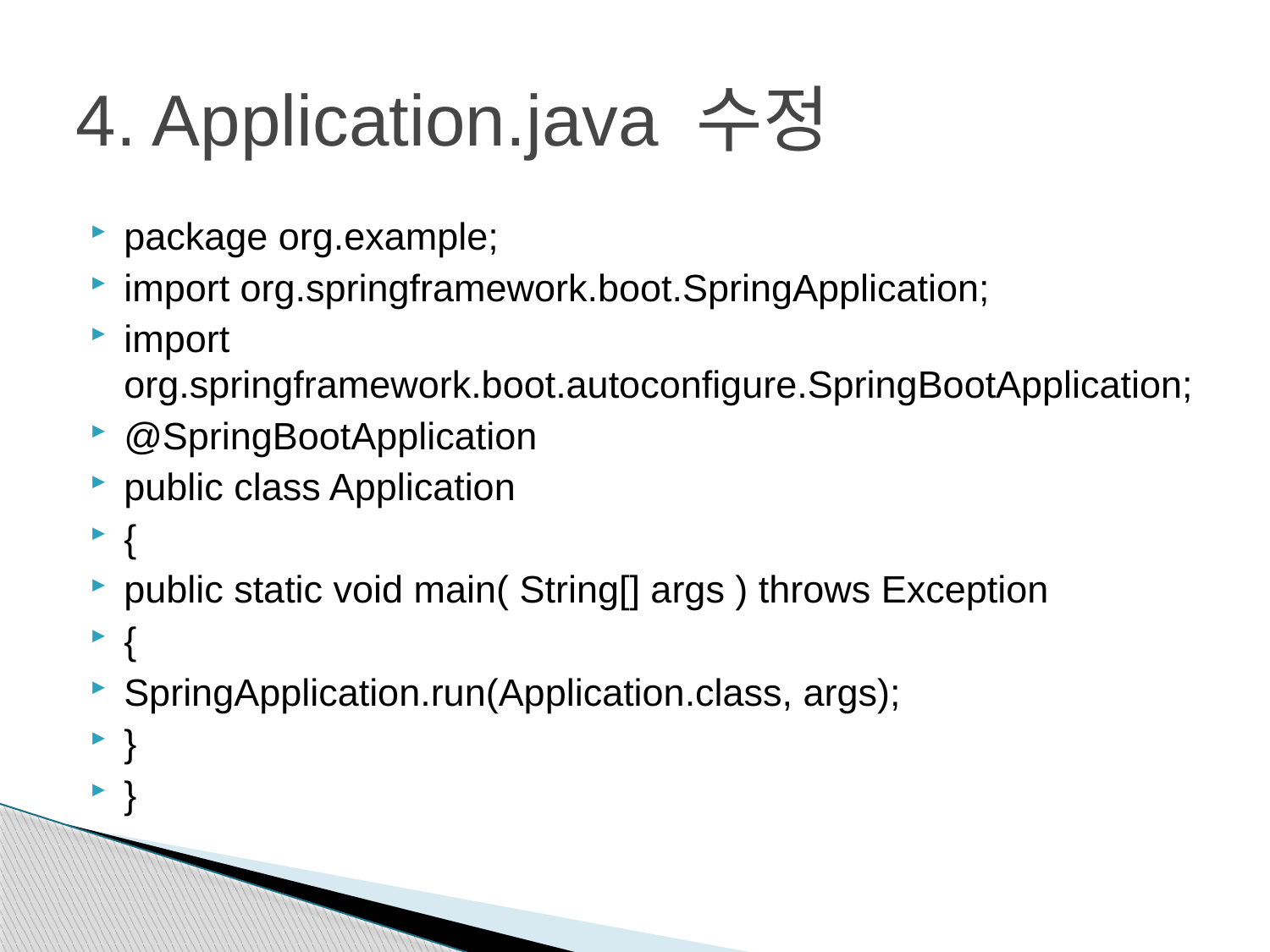

# 4. Application.java 수정
package org.example;
import org.springframework.boot.SpringApplication;
import org.springframework.boot.autoconfigure.SpringBootApplication;
@SpringBootApplication
public class Application
{
public static void main( String[] args ) throws Exception
{
SpringApplication.run(Application.class, args);
}
}